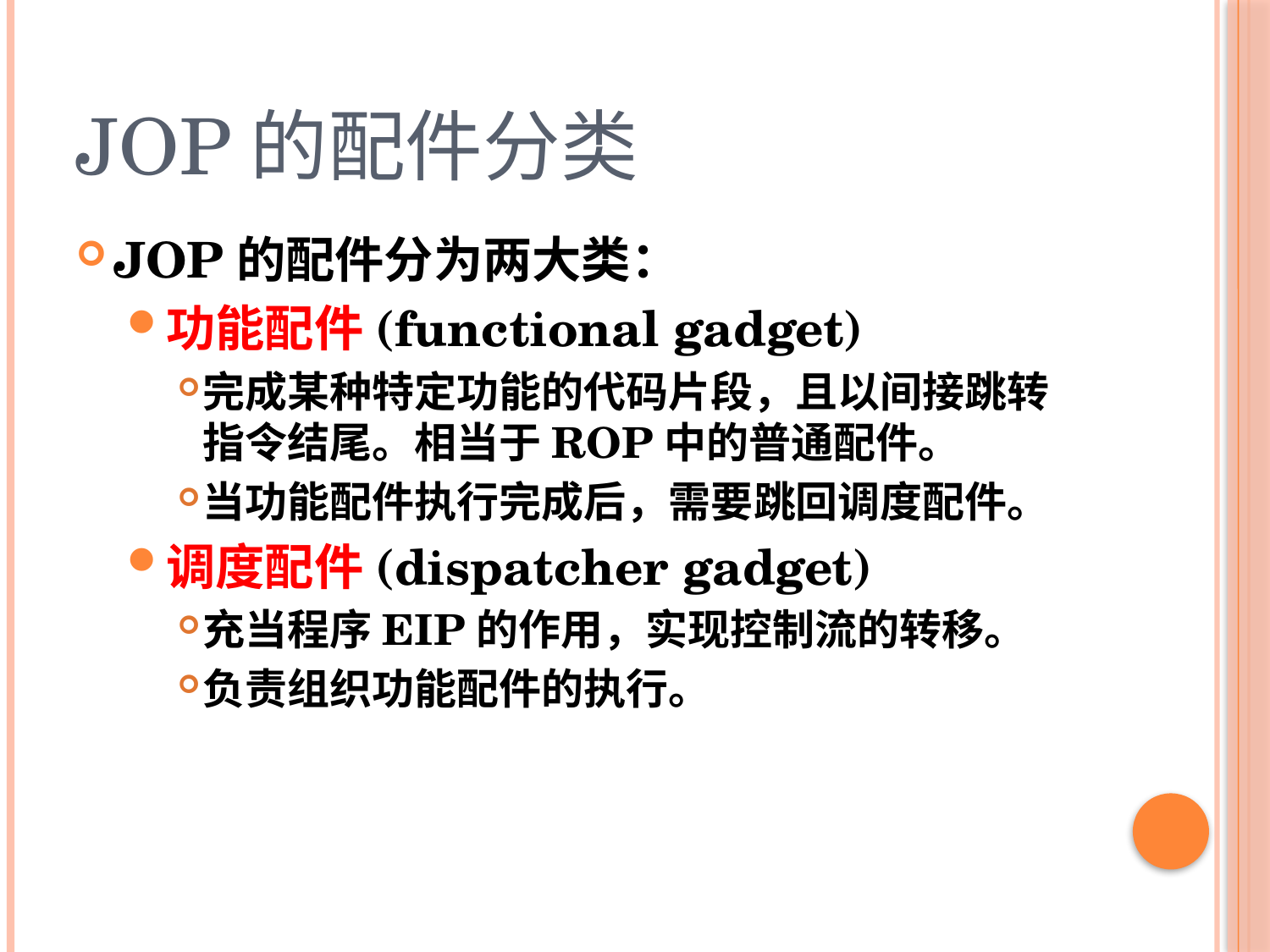

# JOP的配件分类
JOP的配件分为两大类：
功能配件(functional gadget)
完成某种特定功能的代码片段，且以间接跳转指令结尾。相当于ROP中的普通配件。
当功能配件执行完成后，需要跳回调度配件。
调度配件(dispatcher gadget)
充当程序EIP的作用，实现控制流的转移。
负责组织功能配件的执行。